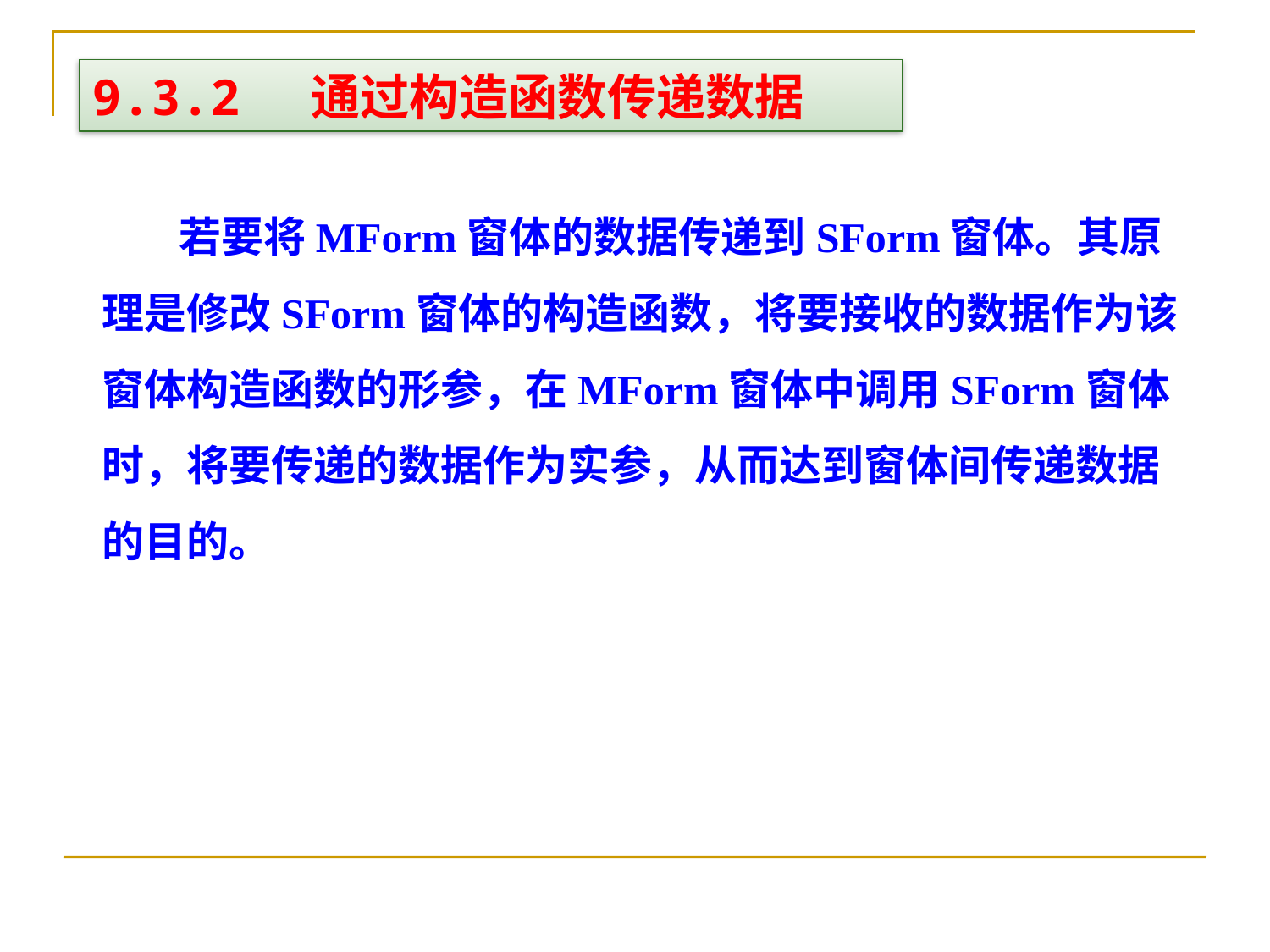

9.3.2  通过构造函数传递数据
       若要将MForm窗体的数据传递到SForm窗体。其原理是修改SForm窗体的构造函数，将要接收的数据作为该窗体构造函数的形参，在MForm窗体中调用SForm窗体时，将要传递的数据作为实参，从而达到窗体间传递数据的目的。